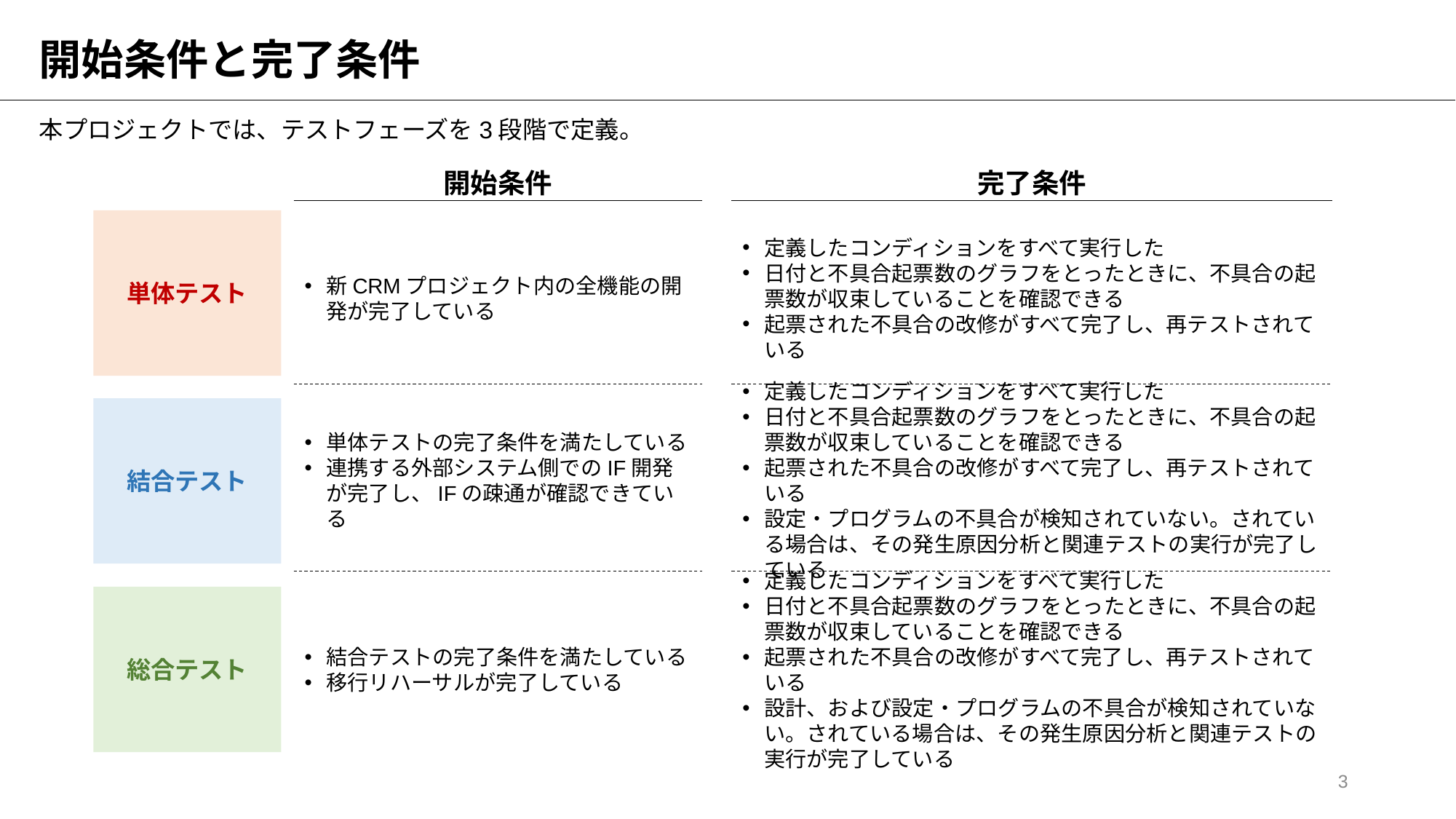

# 開始条件と完了条件
本プロジェクトでは、テストフェーズを3段階で定義。
開始条件
新CRMプロジェクト内の全機能の開発が完了している
単体テストの完了条件を満たしている
連携する外部システム側でのIF開発が完了し、IFの疎通が確認できている
結合テストの完了条件を満たしている
移行リハーサルが完了している
完了条件
定義したコンディションをすべて実行した
日付と不具合起票数のグラフをとったときに、不具合の起票数が収束していることを確認できる
起票された不具合の改修がすべて完了し、再テストされている
定義したコンディションをすべて実行した
日付と不具合起票数のグラフをとったときに、不具合の起票数が収束していることを確認できる
起票された不具合の改修がすべて完了し、再テストされている
設定・プログラムの不具合が検知されていない。されている場合は、その発生原因分析と関連テストの実行が完了している
定義したコンディションをすべて実行した
日付と不具合起票数のグラフをとったときに、不具合の起票数が収束していることを確認できる
起票された不具合の改修がすべて完了し、再テストされている
設計、および設定・プログラムの不具合が検知されていない。されている場合は、その発生原因分析と関連テストの実行が完了している
単体テスト
結合テスト
総合テスト
3